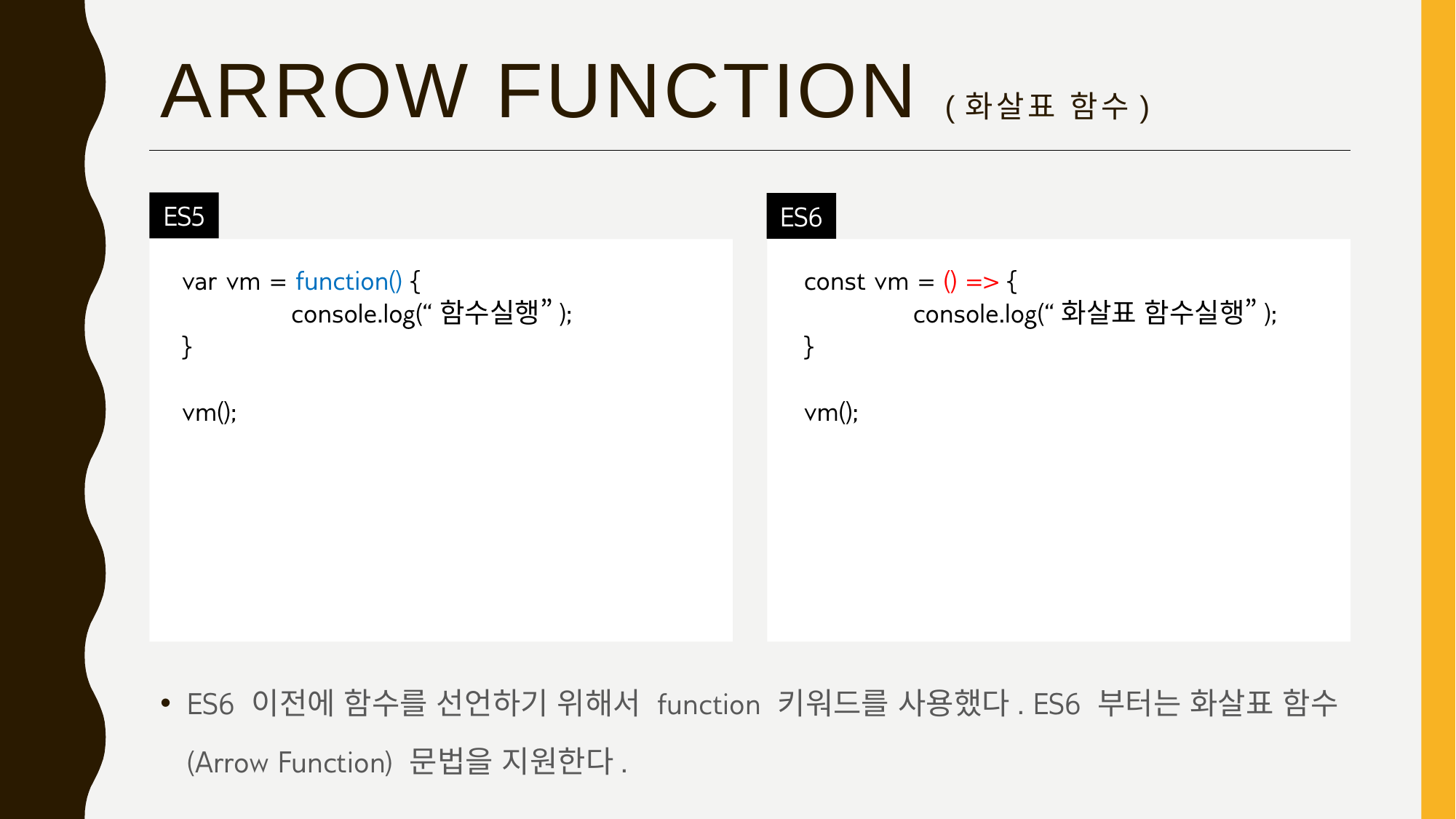

# Arrow Function (화살표 함수)

ES5
ES6

var vm = function() {
	console.log(“함수실행”);
}

vm();
const vm = () => {
	console.log(“화살표 함수실행”);
}

vm();
ES6 이전에 함수를 선언하기 위해서 function 키워드를 사용했다. ES6 부터는 화살표 함수(Arrow Function) 문법을 지원한다.